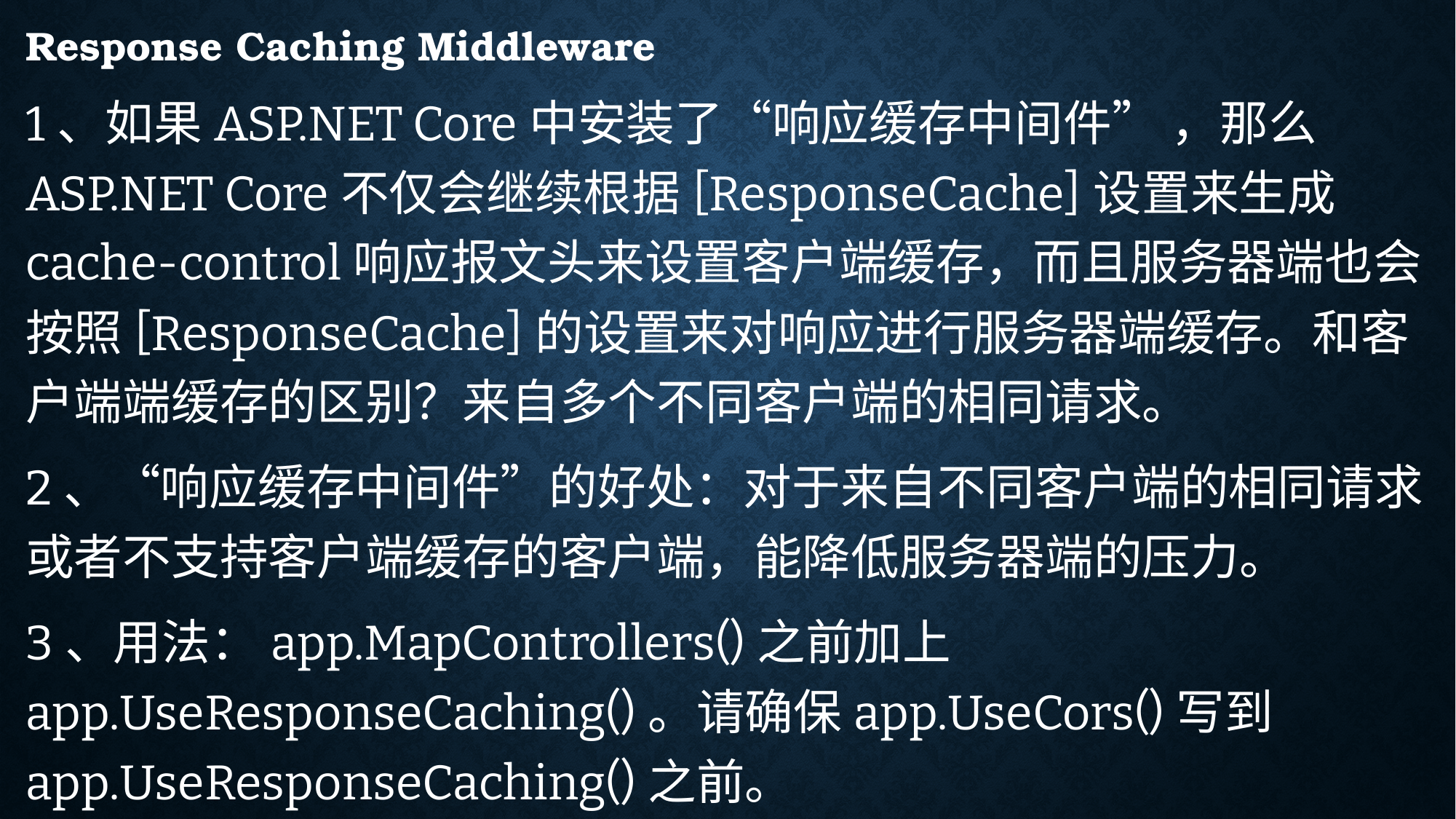

# Response Caching Middleware
1、如果ASP.NET Core中安装了“响应缓存中间件” ，那么ASP.NET Core不仅会继续根据[ResponseCache]设置来生成cache-control响应报文头来设置客户端缓存，而且服务器端也会按照[ResponseCache]的设置来对响应进行服务器端缓存。和客户端端缓存的区别？来自多个不同客户端的相同请求。
2、“响应缓存中间件”的好处：对于来自不同客户端的相同请求或者不支持客户端缓存的客户端，能降低服务器端的压力。
3、用法：app.MapControllers()之前加上app.UseResponseCaching()。请确保app.UseCors()写到app.UseResponseCaching()之前。